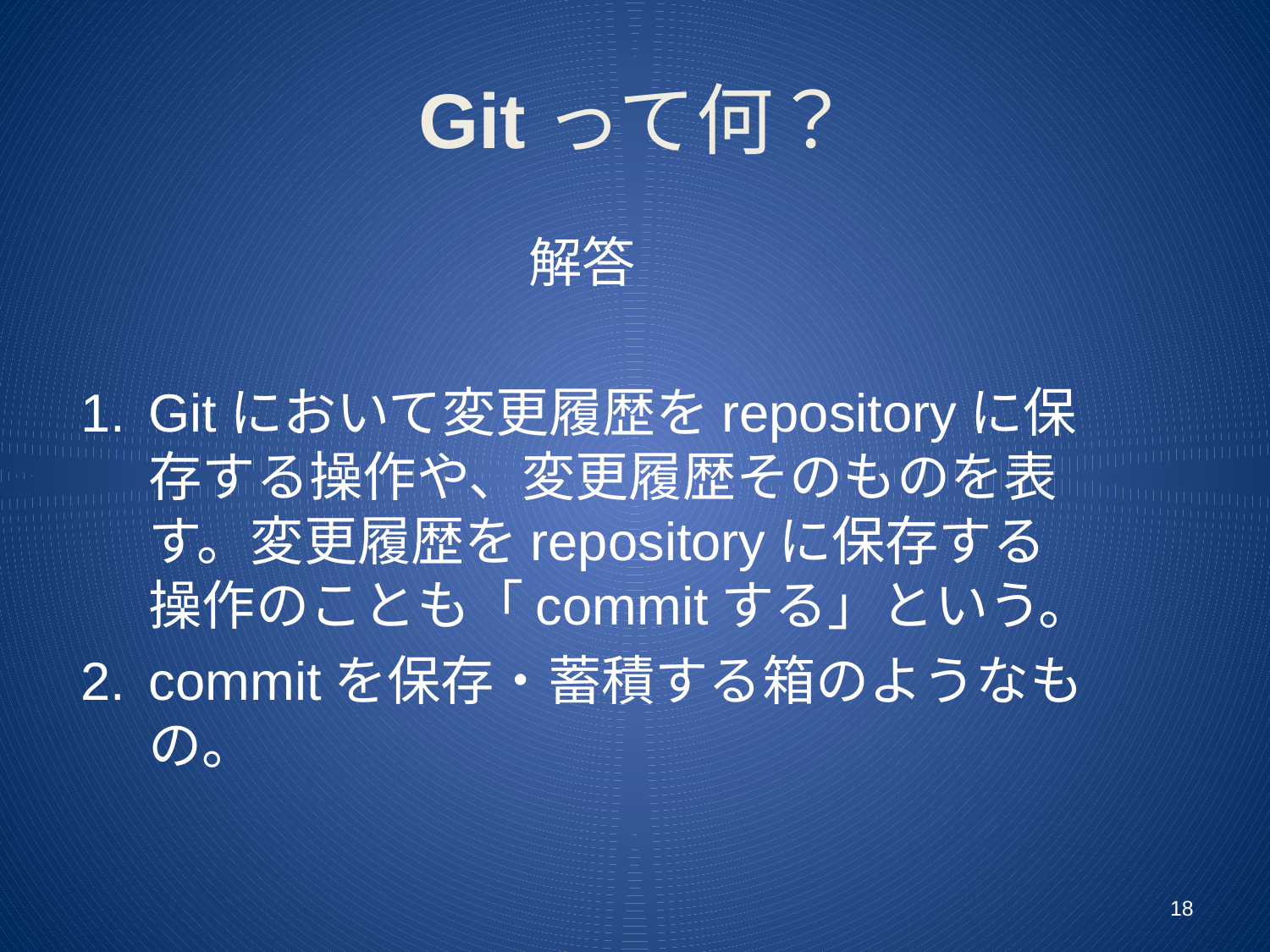

# Gitって何？
解答

Gitにおいて変更履歴をrepositoryに保存する操作や、変更履歴そのものを表す。変更履歴をrepositoryに保存する操作のことも「commitする」という。
commitを保存・蓄積する箱のようなもの。
18